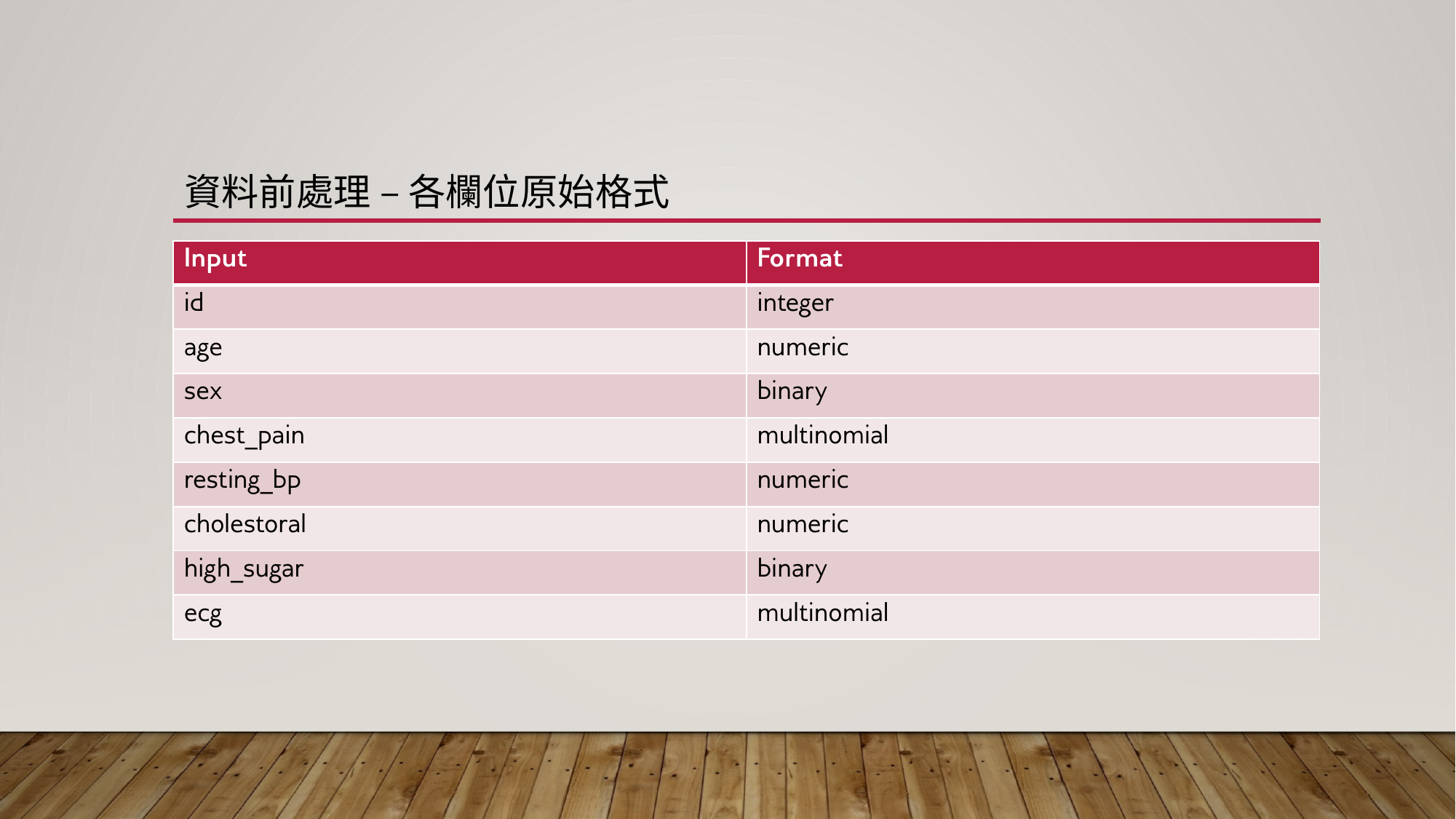

# 資料前處理 – 各欄位原始格式
| Input | Format |
| --- | --- |
| id | integer |
| age | numeric |
| sex | binary |
| chest\_pain | multinomial |
| resting\_bp | numeric |
| cholestoral | numeric |
| high\_sugar | binary |
| ecg | multinomial |